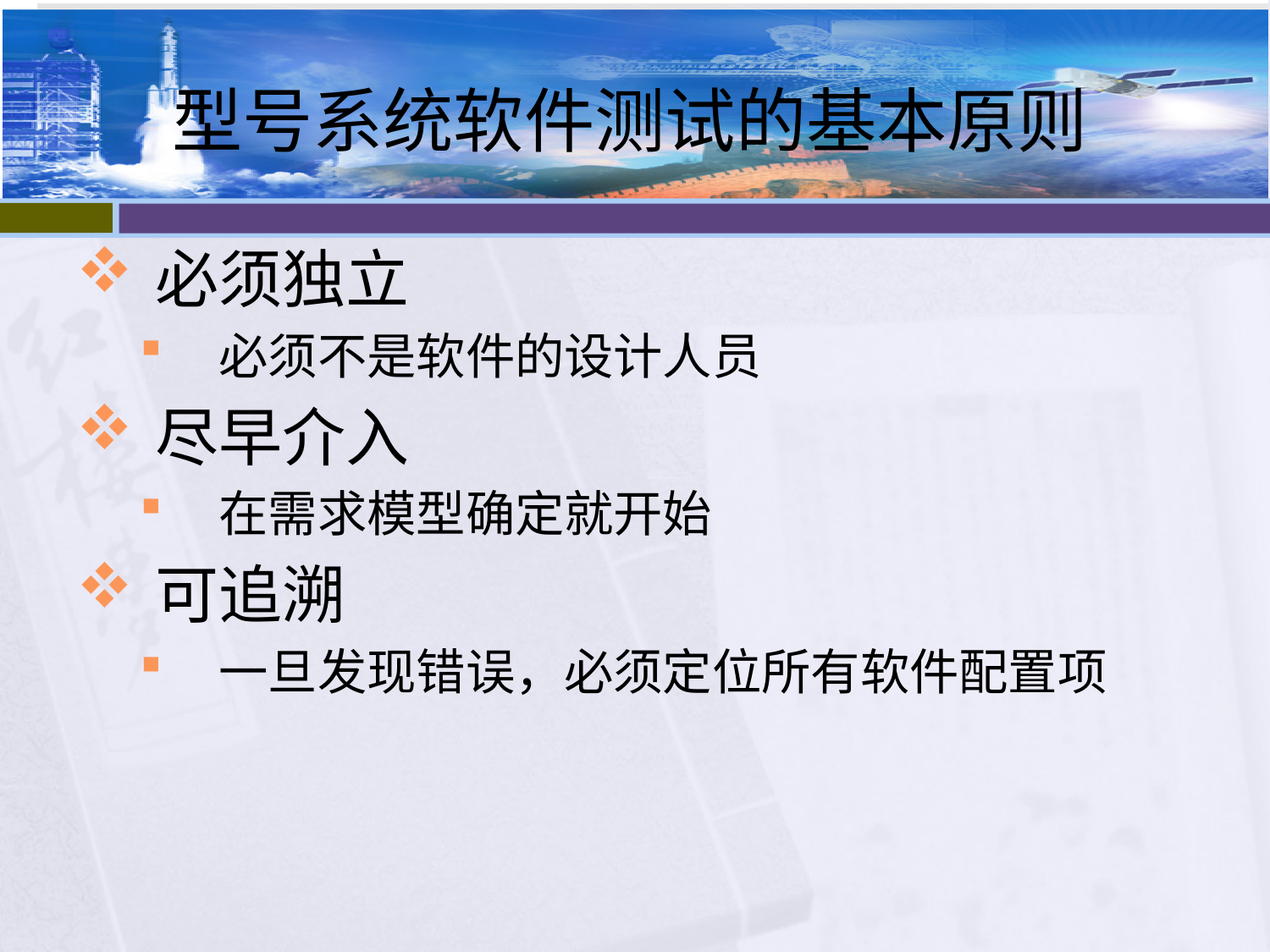

# 型号系统软件测试的基本原则

必须独立
必须不是软件的设计人员
尽早介入
在需求模型确定就开始
可追溯
一旦发现错误，必须定位所有软件配置项